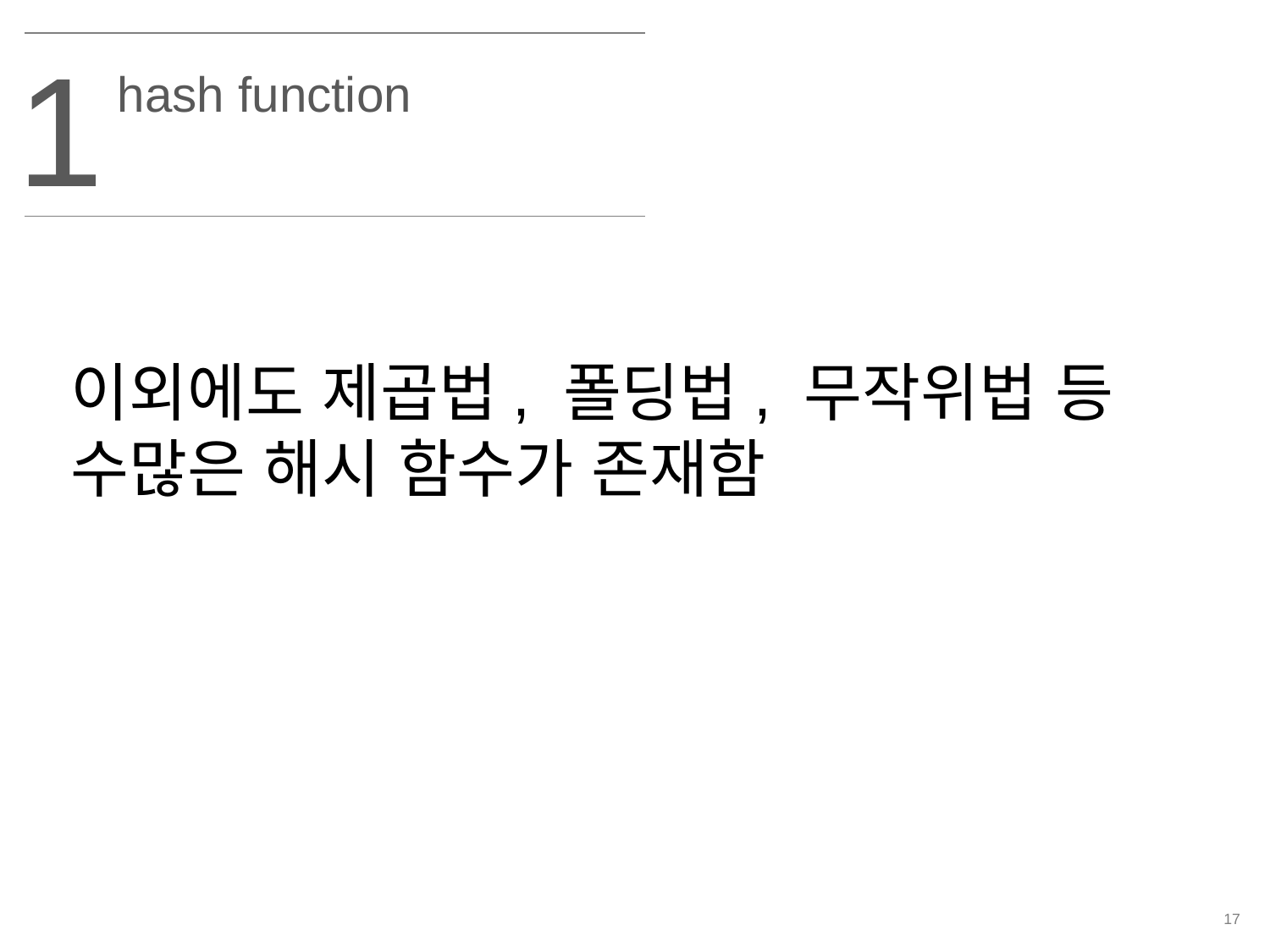

1
hash function
이외에도 제곱법, 폴딩법, 무작위법 등
수많은 해시 함수가 존재함